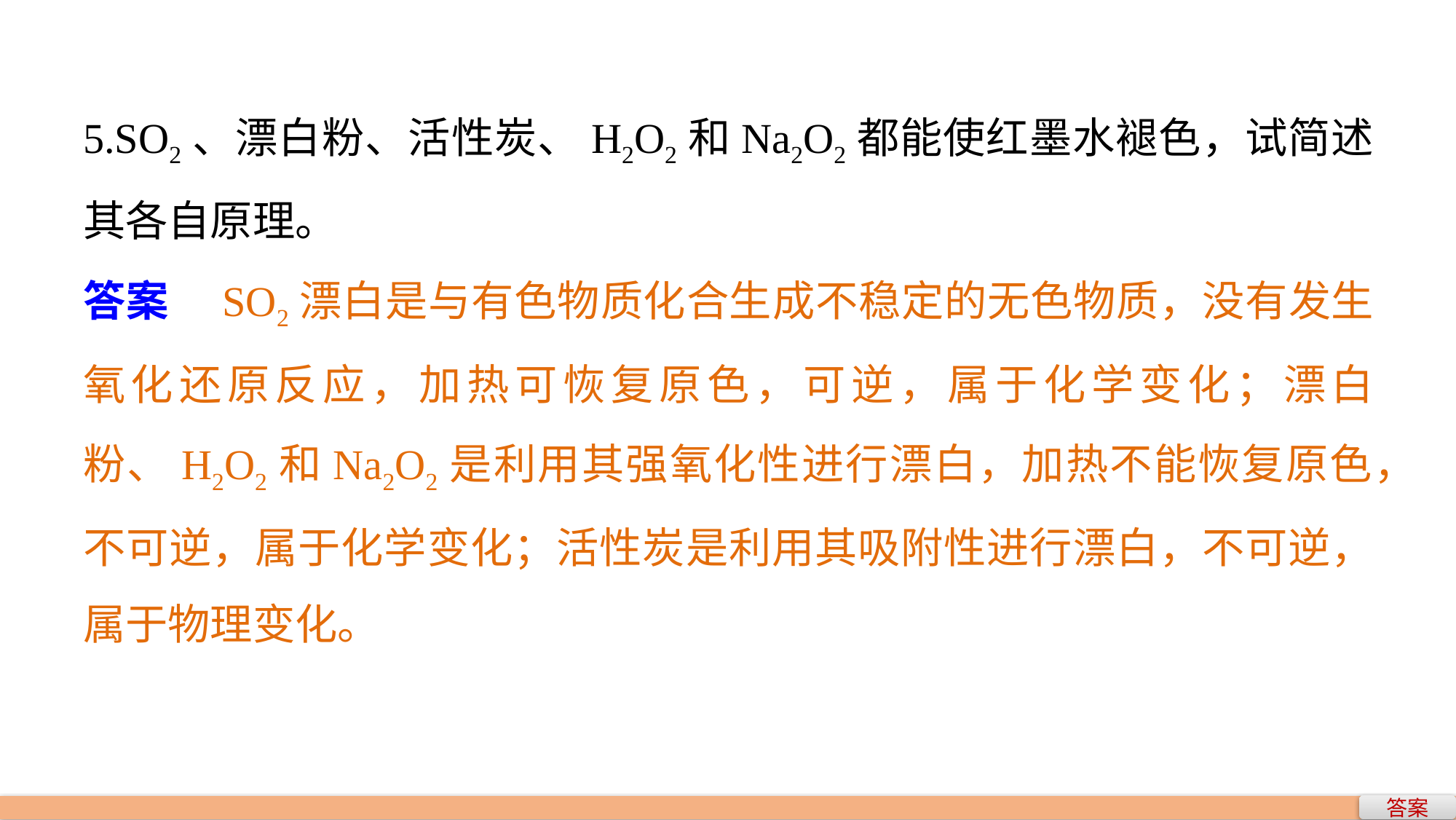

5.SO2、漂白粉、活性炭、H2O2和Na2O2都能使红墨水褪色，试简述其各自原理。
答案　SO2漂白是与有色物质化合生成不稳定的无色物质，没有发生氧化还原反应，加热可恢复原色，可逆，属于化学变化；漂白粉、H2O2和Na2O2是利用其强氧化性进行漂白，加热不能恢复原色，不可逆，属于化学变化；活性炭是利用其吸附性进行漂白，不可逆，属于物理变化。
答案